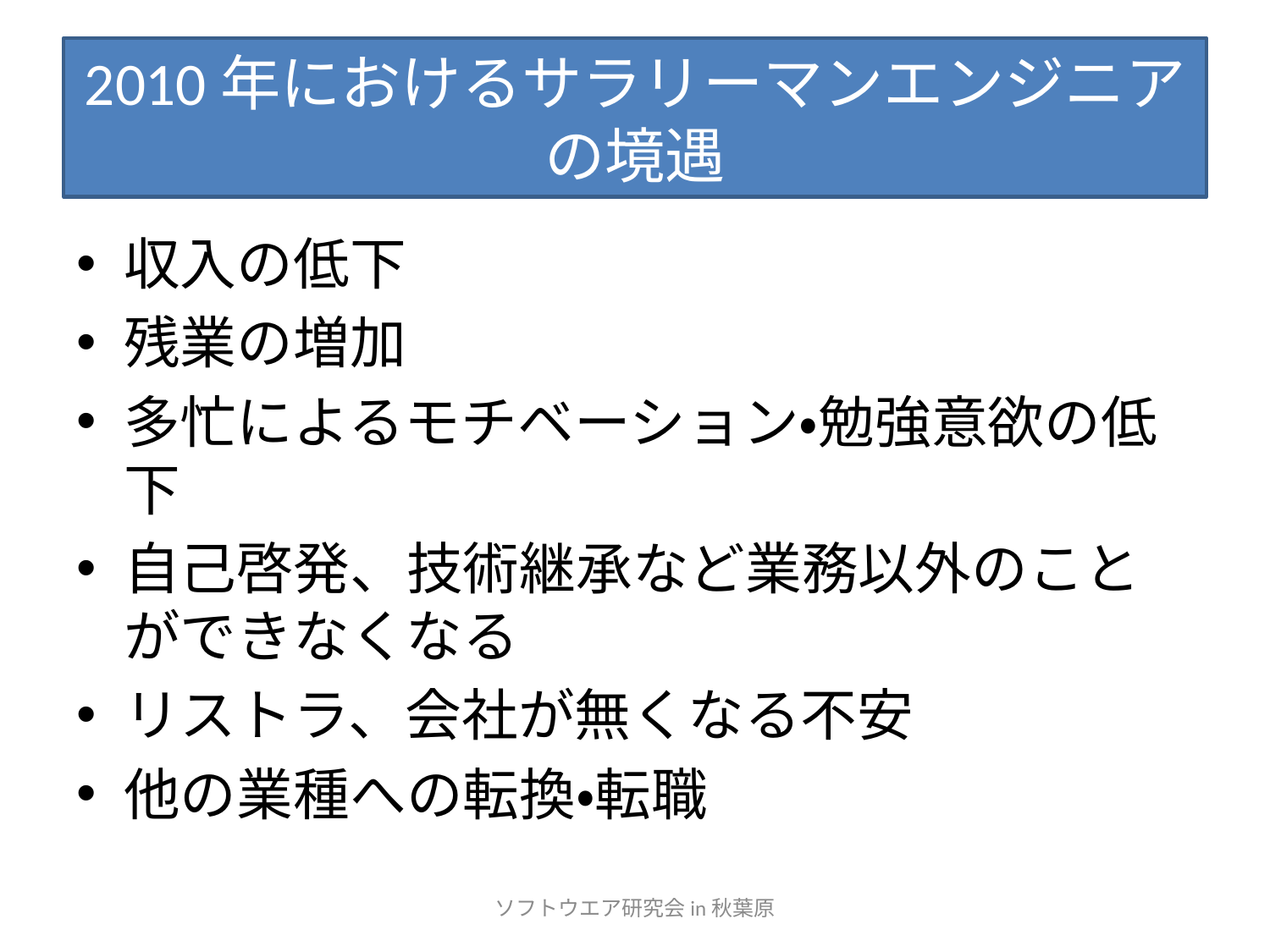

# 2010年におけるサラリーマンエンジニアの境遇
収入の低下
残業の増加
多忙によるモチベーション・勉強意欲の低下
自己啓発、技術継承など業務以外のことができなくなる
リストラ、会社が無くなる不安
他の業種への転換・転職
ソフトウエア研究会in秋葉原